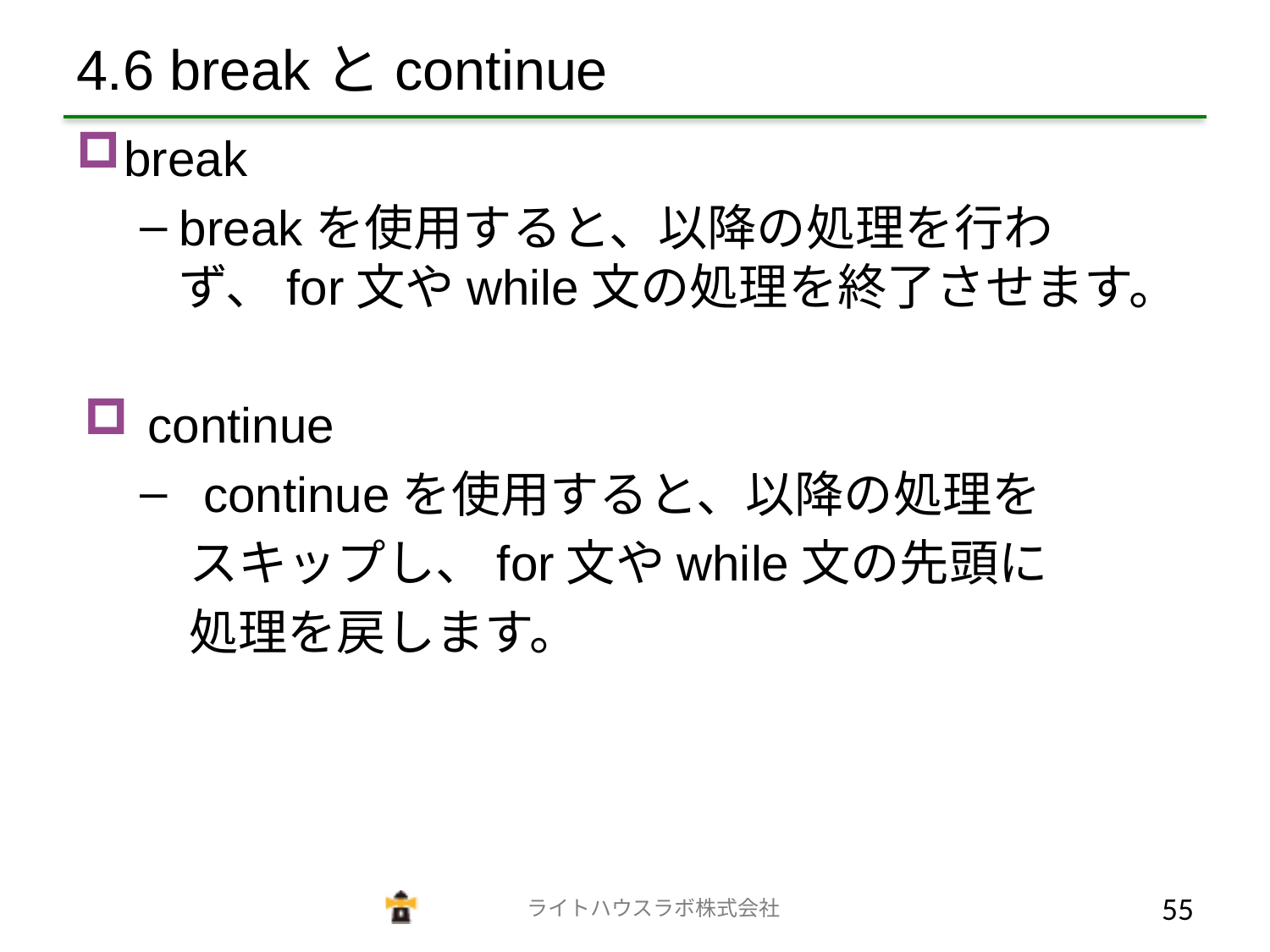

# 4.6 breakとcontinue
break
breakを使用すると、以降の処理を行わず、for文やwhile文の処理を終了させます。

continue
continueを使用すると、以降の処理を
　スキップし、for文やwhile文の先頭に
　処理を戻します。
　　　　　　　　　　　　　ライトハウスラボ株式会社
55